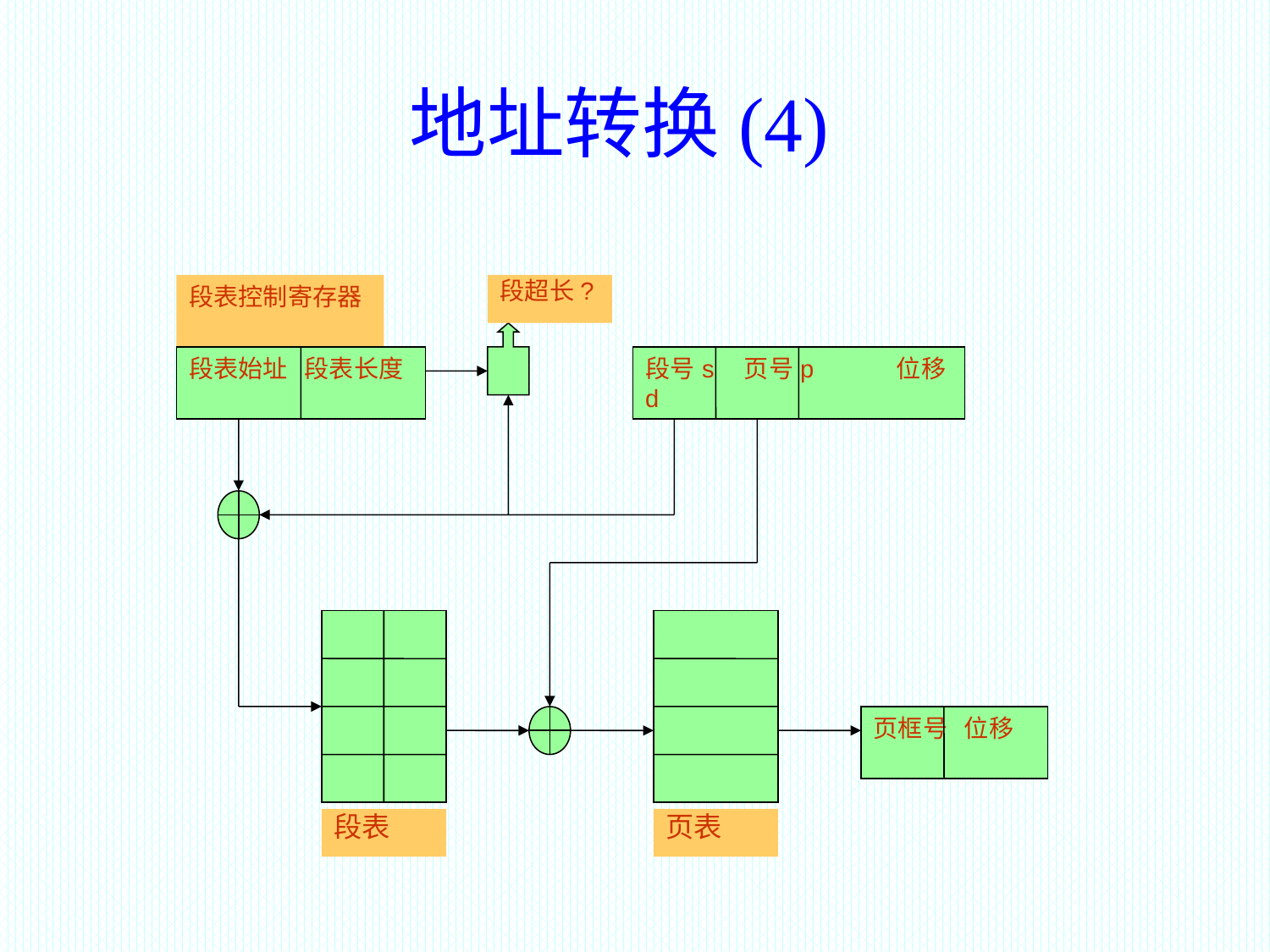

地址转换(4)

段表控制寄存器
段超长?

段表始址   段表长度

段号s   页号p          位移d

页框号   位移

段表
页表